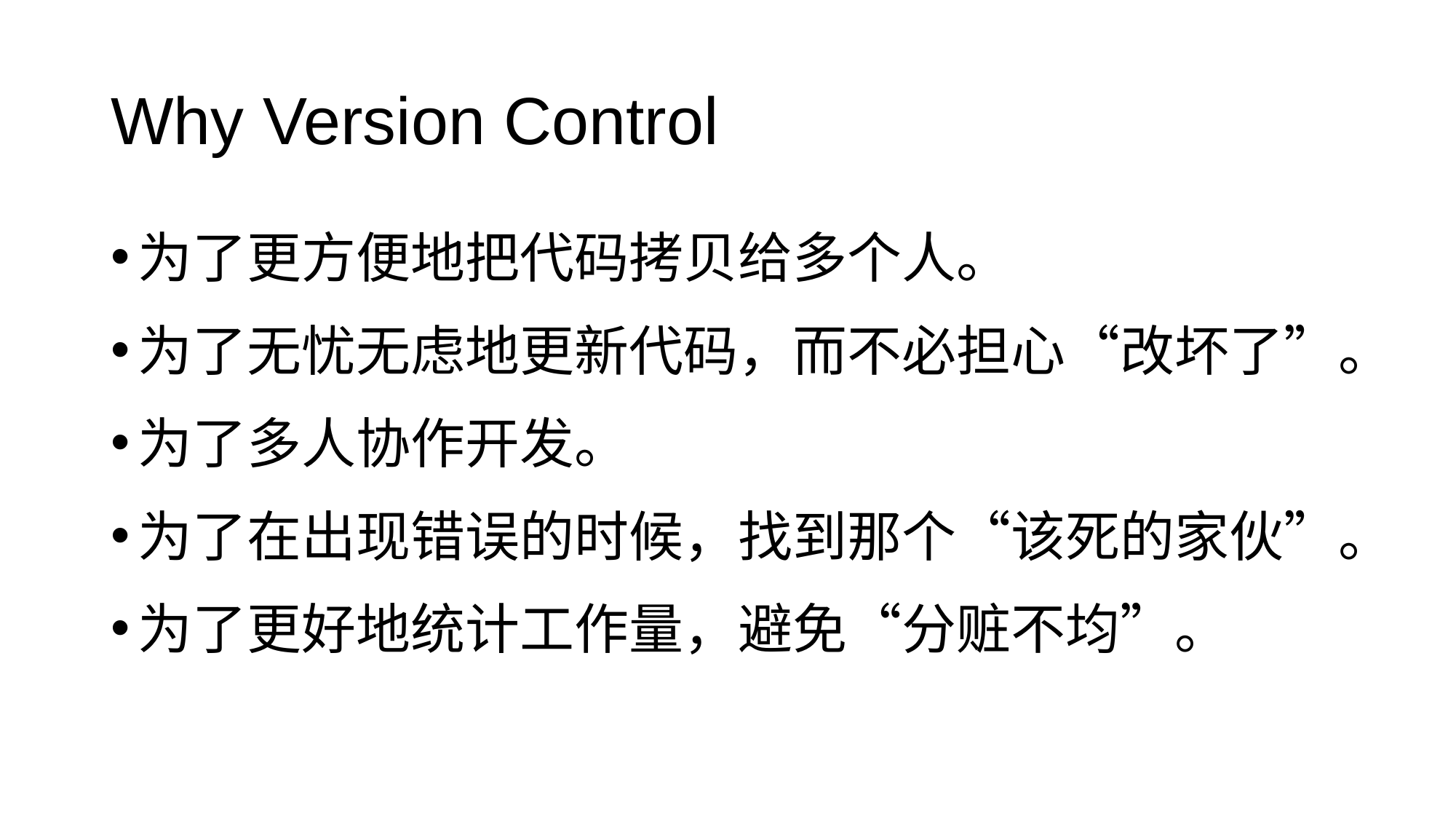

# Why Version Control
为了更方便地把代码拷贝给多个人。
为了无忧无虑地更新代码，而不必担心“改坏了”。
为了多人协作开发。
为了在出现错误的时候，找到那个“该死的家伙”。
为了更好地统计工作量，避免“分赃不均”。